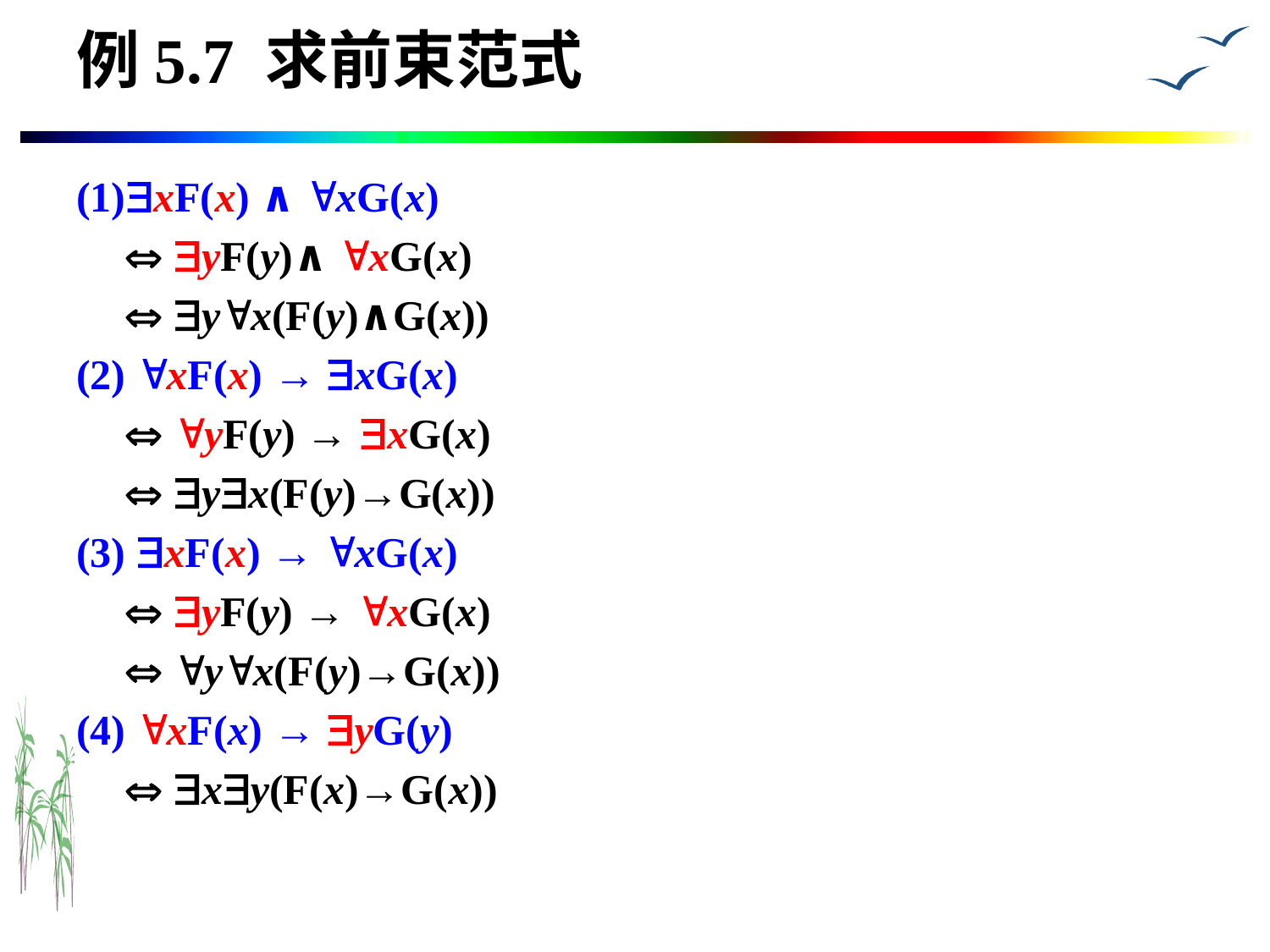

# 例5.7 求前束范式
(1)∃xF(x) ∧ ∀xG(x)
	⇔ ∃yF(y)∧ ∀xG(x)
	⇔ ∃y∀x(F(y)∧G(x))
(2) ∀xF(x) → ∃xG(x)
	⇔ ∀yF(y) → ∃xG(x)
	⇔ ∃y∃x(F(y)→G(x))
(3) ∃xF(x) → ∀xG(x)
	⇔ ∃yF(y) → ∀xG(x)
	⇔ ∀y∀x(F(y)→G(x))
(4) ∀xF(x) → ∃yG(y)
	⇔ ∃x∃y(F(x)→G(x))